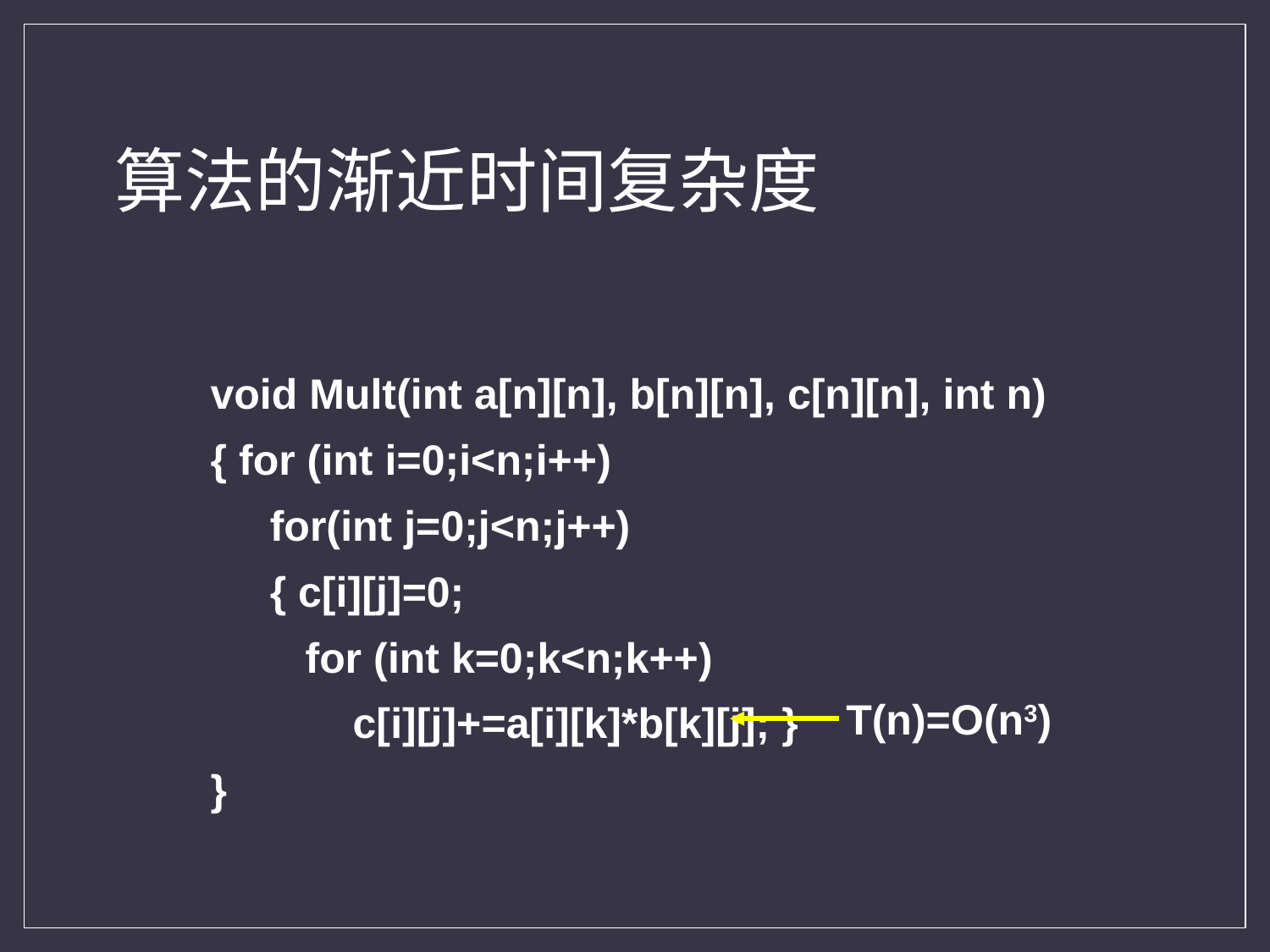

# 算法的渐近时间复杂度
void Mult(int a[n][n], b[n][n], c[n][n], int n)
{ for (int i=0;i<n;i++)
     for(int j=0;j<n;j++)
     { c[i][j]=0;
        for (int k=0;k<n;k++)
            c[i][j]+=a[i][k]*b[k][j]; }
}
T(n)=O(n3)